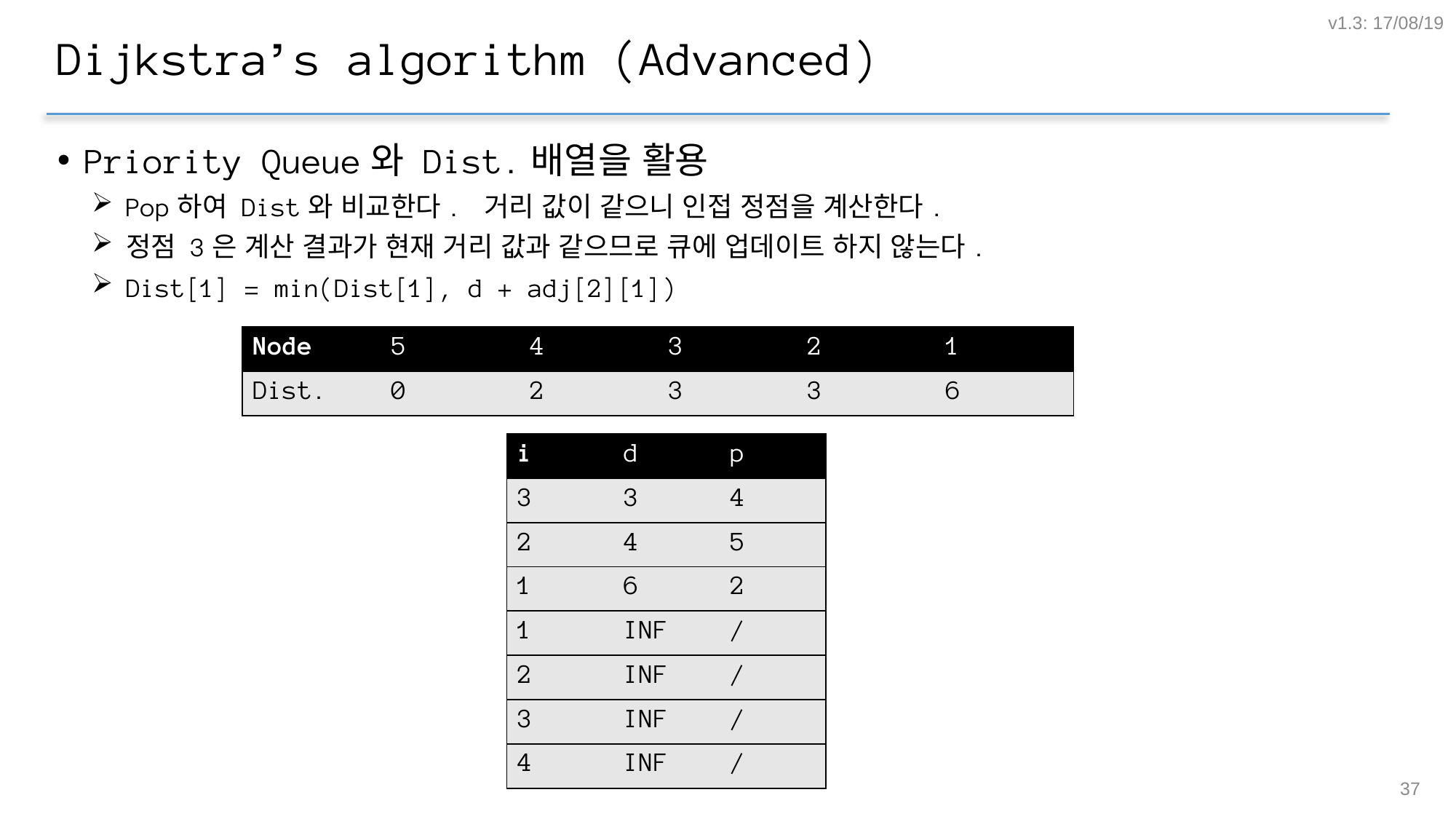

v1.3: 17/08/19
# Dijkstra’s algorithm (Advanced)
Priority Queue와 Dist.배열을 활용
Pop하여 Dist와 비교한다. 거리 값이 같으니 인접 정점을 계산한다.
정점 3은 계산 결과가 현재 거리 값과 같으므로 큐에 업데이트 하지 않는다.
Dist[1] = min(Dist[1], d + adj[2][1])
| Node | 5 | 4 | 3 | 2 | 1 |
| --- | --- | --- | --- | --- | --- |
| Dist. | 0 | 2 | 3 | 3 | 6 |
| i | d | p |
| --- | --- | --- |
| 3 | 3 | 4 |
| 2 | 4 | 5 |
| 1 | 6 | 2 |
| 1 | INF | / |
| 2 | INF | / |
| 3 | INF | / |
| 4 | INF | / |
37